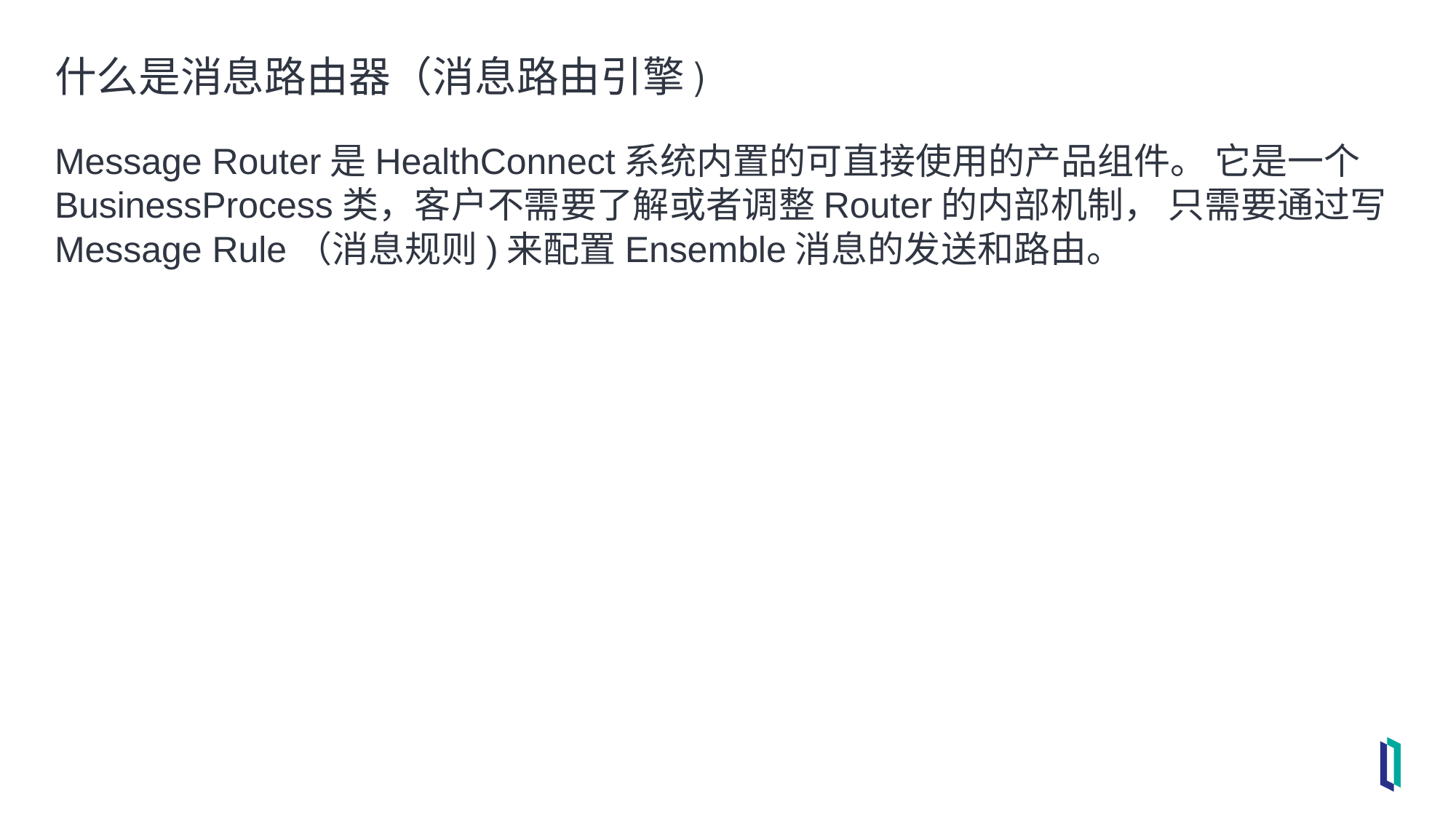

# 什么是消息路由器（消息路由引擎)
Message Router是HealthConnect系统内置的可直接使用的产品组件。 它是一个BusinessProcess类，客户不需要了解或者调整Router的内部机制， 只需要通过写 Message Rule（消息规则)来配置Ensemble消息的发送和路由。